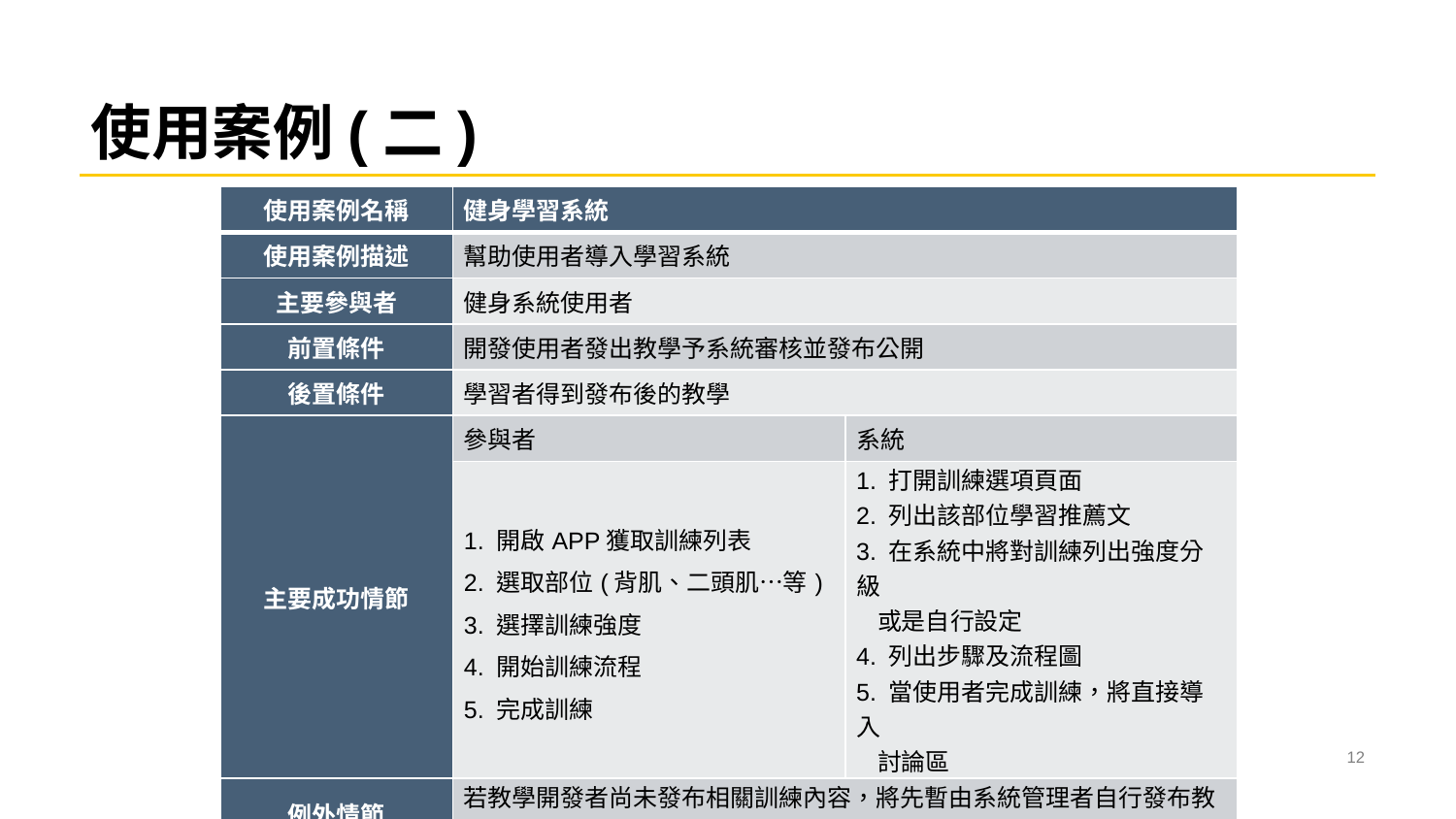

# 使用案例(二)
| 使用案例名稱 | 健身學習系統 |  |
| --- | --- | --- |
| 使用案例描述 | 幫助使用者導入學習系統 |  |
| 主要參與者 | 健身系統使用者 |  |
| 前置條件 | 開發使用者發出教學予系統審核並發布公開 |  |
| 後置條件 | 學習者得到發布後的教學 |  |
| 主要成功情節 | 參與者 | 系統 |
|  | 1. 開啟APP獲取訓練列表 2. 選取部位(背肌、二頭肌…等) 3. 選擇訓練強度 4. 開始訓練流程 5. 完成訓練 | 1. 打開訓練選項頁面 2. 列出該部位學習推薦文 3. 在系統中將對訓練列出強度分級 或是自行設定 4. 列出步驟及流程圖 5. 當使用者完成訓練，將直接導入 討論區 |
| 例外情節 | 若教學開發者尚未發布相關訓練內容，將先暫由系統管理者自行發布教學，並在未來有更適合之訓練在更新於推薦列表。 |  |
| 其他需求 | 在討論區之討論需要有關於健身之相關話題，其餘話題將會直接導向哈拉區，且須建立在全部年齡皆可閱讀之文章。 |  |
12